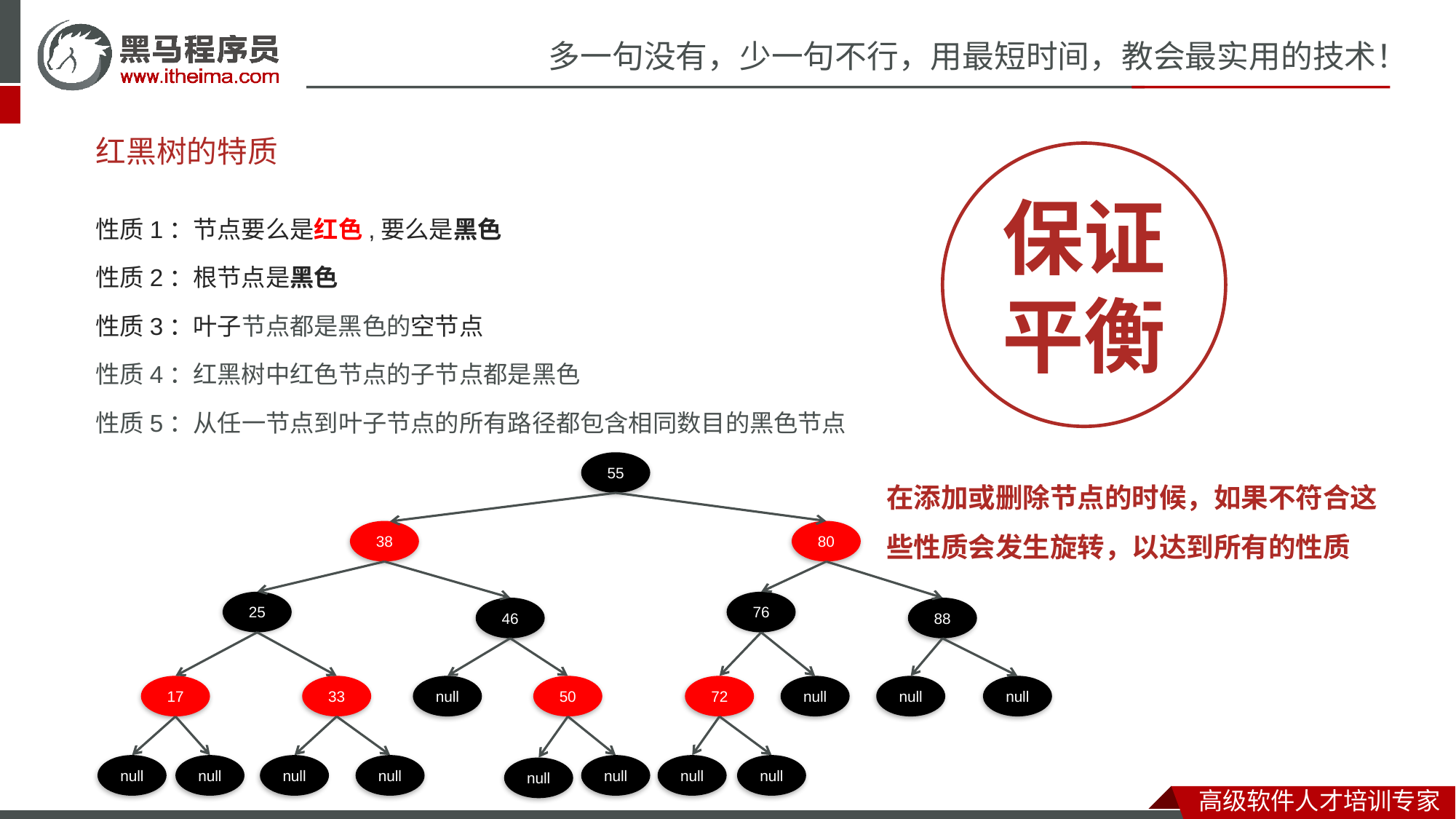

# 红黑树的特质
保证平衡
性质1：节点要么是红色,要么是黑色
性质2：根节点是黑色
性质3：叶子节点都是黑色的空节点
性质4：红黑树中红色节点的子节点都是黑色
性质5：从任一节点到叶子节点的所有路径都包含相同数目的黑色节点

55
38
80
25
76
46
88
null
null
null
null
null
null
null
null
null
null
null
null
17
33
50
72
在添加或删除节点的时候，如果不符合这些性质会发生旋转，以达到所有的性质